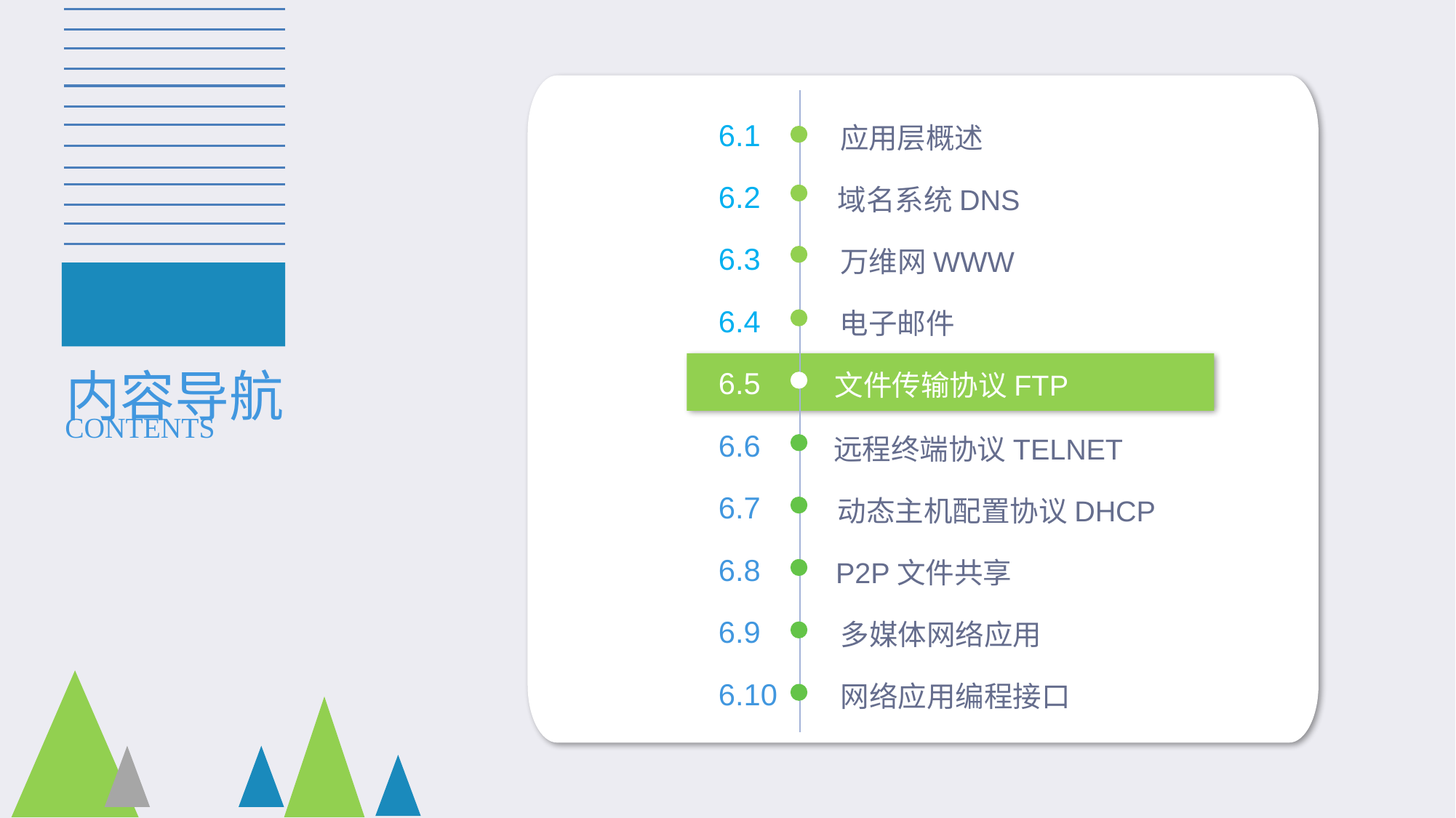

6.1
应用层概述

6.2
域名系统DNS

6.3
万维网WWW

6.4
电子邮件

内容导航

6.5
文件传输协议FTP

CONTENTS
6.6
远程终端协议TELNET

6.7
动态主机配置协议DHCP

6.8
P2P文件共享

6.9
多媒体网络应用

6.10
网络应用编程接口